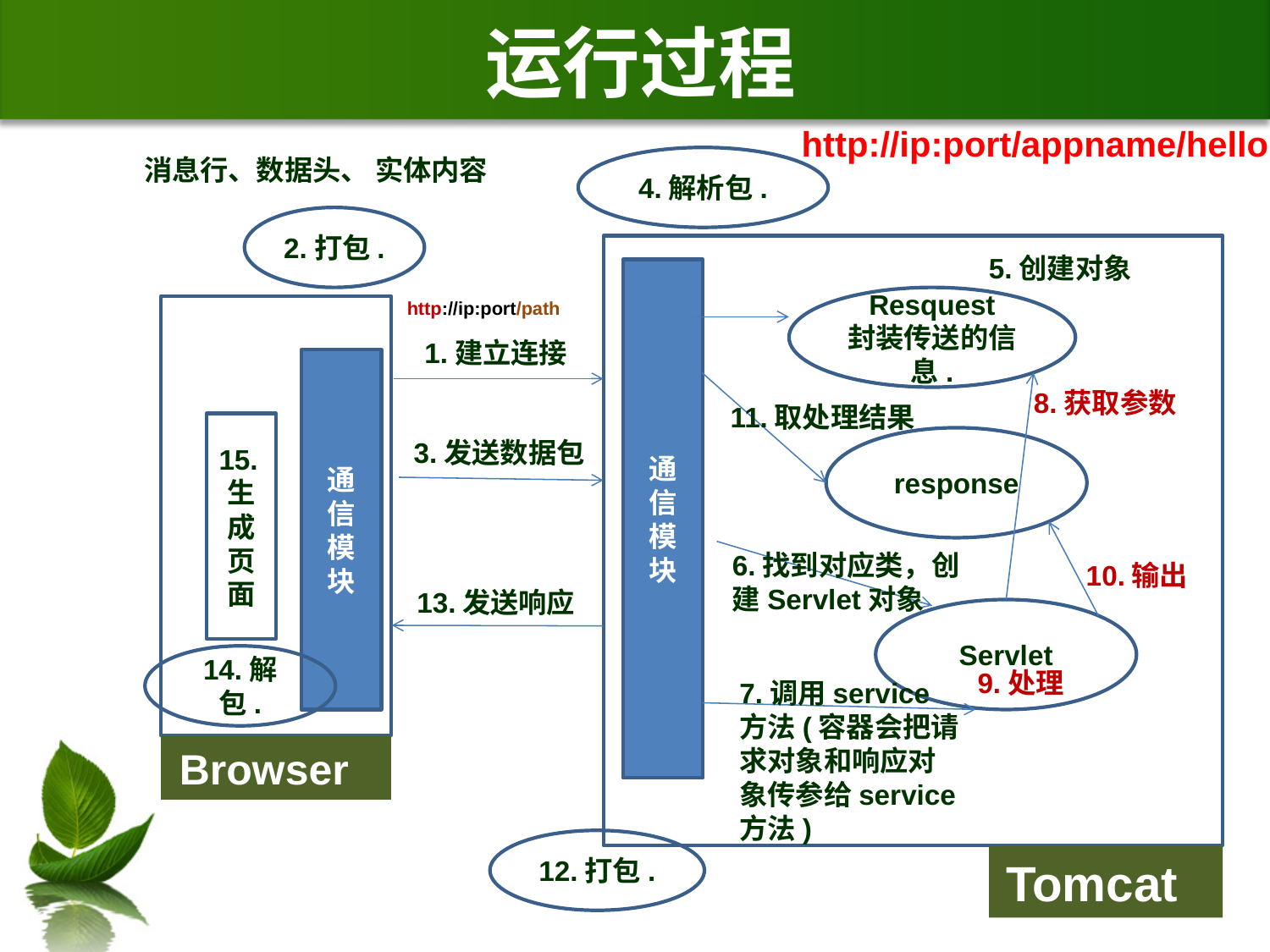

# 运行过程
http://ip:port/appname/hello
消息行、数据头、 实体内容
4.解析包.
2.打包.

5.创建对象
通信模块
Resquest
封装传送的信息.
http://ip:port/path

1.建立连接
通信模块
8.获取参数
11.取处理结果
15.生成页面
response
3.发送数据包
6.找到对应类，创建Servlet对象
10.输出
13.发送响应
Servlet
14.解包.
9.处理
7.调用service
方法(容器会把请求对象和响应对象传参给service方法)
Browser
12.打包.
Tomcat